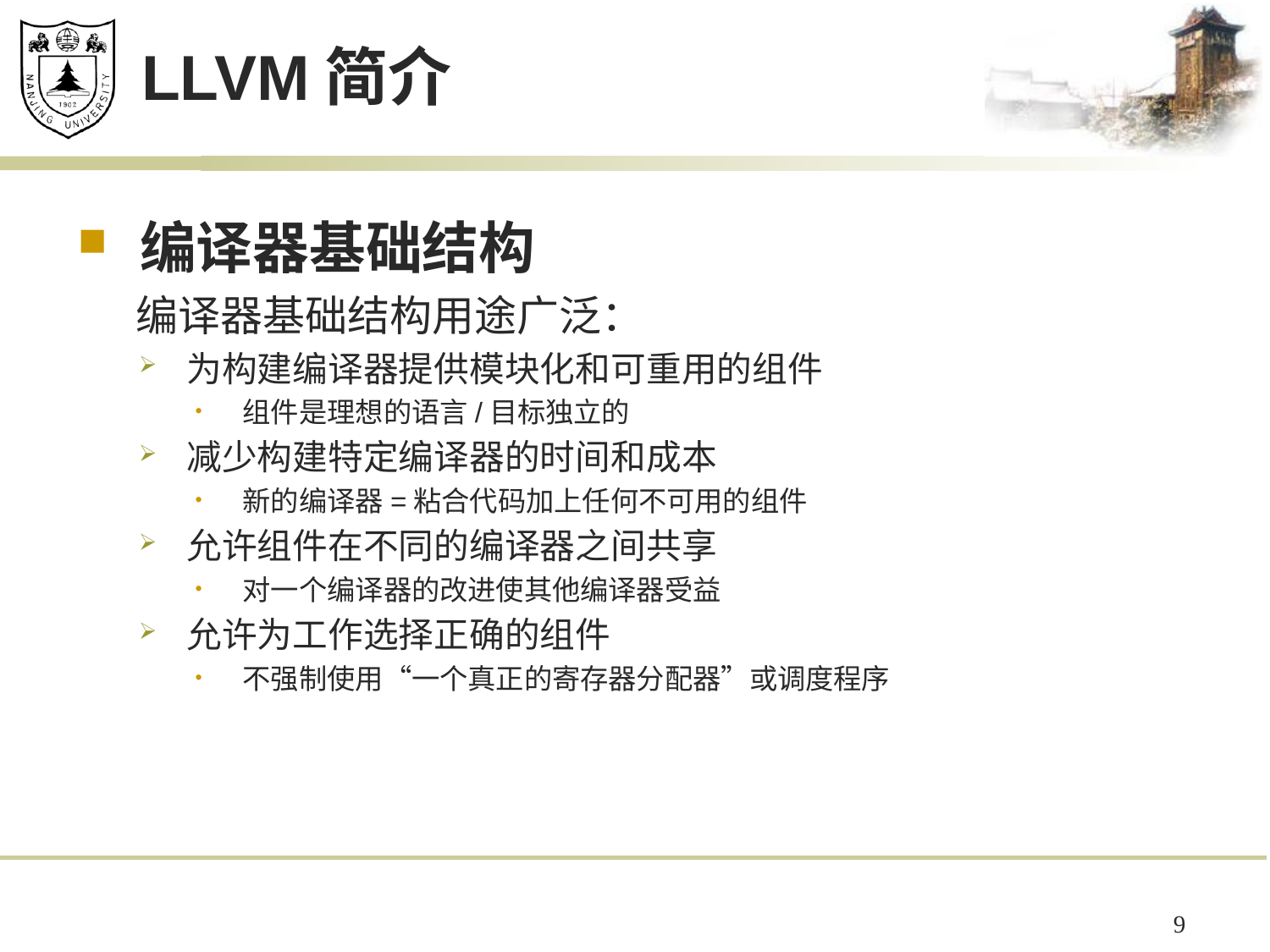

# LLVM简介
编译器基础结构
       编译器基础结构用途广泛：
为构建编译器提供模块化和可重用的组件
组件是理想的语言/目标独立的
减少构建特定编译器的时间和成本
新的编译器=粘合代码加上任何不可用的组件
允许组件在不同的编译器之间共享
对一个编译器的改进使其他编译器受益
允许为工作选择正确的组件
不强制使用“一个真正的寄存器分配器”或调度程序